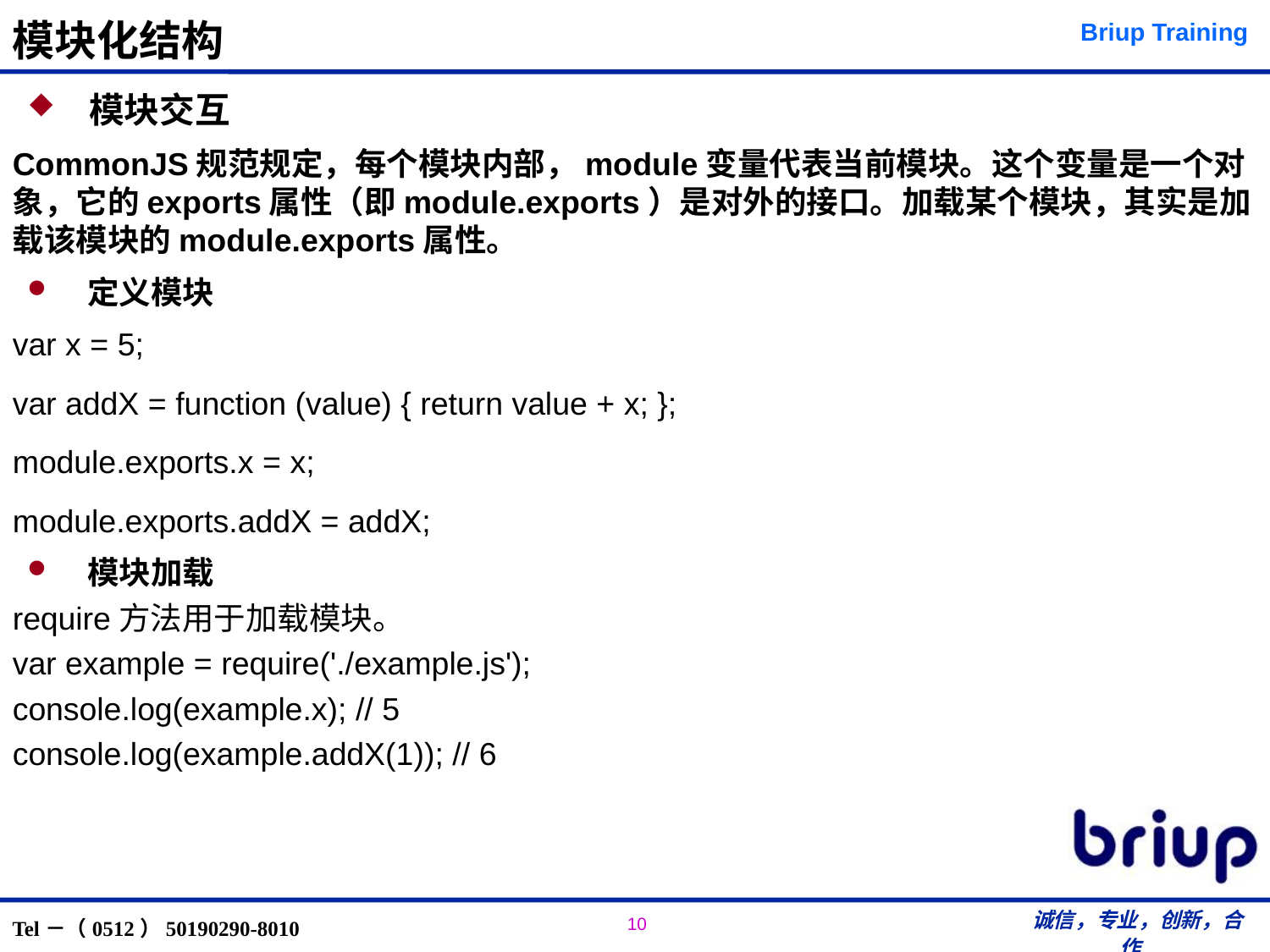

# 模块化结构
 模块交互
CommonJS规范规定，每个模块内部，module变量代表当前模块。这个变量是一个对象，它的exports属性（即module.exports）是对外的接口。加载某个模块，其实是加载该模块的module.exports属性。
 定义模块
var x = 5;
var addX = function (value) { return value + x; };
module.exports.x = x;
module.exports.addX = addX;
 模块加载
require方法用于加载模块。
var example = require('./example.js');
console.log(example.x); // 5
console.log(example.addX(1)); // 6